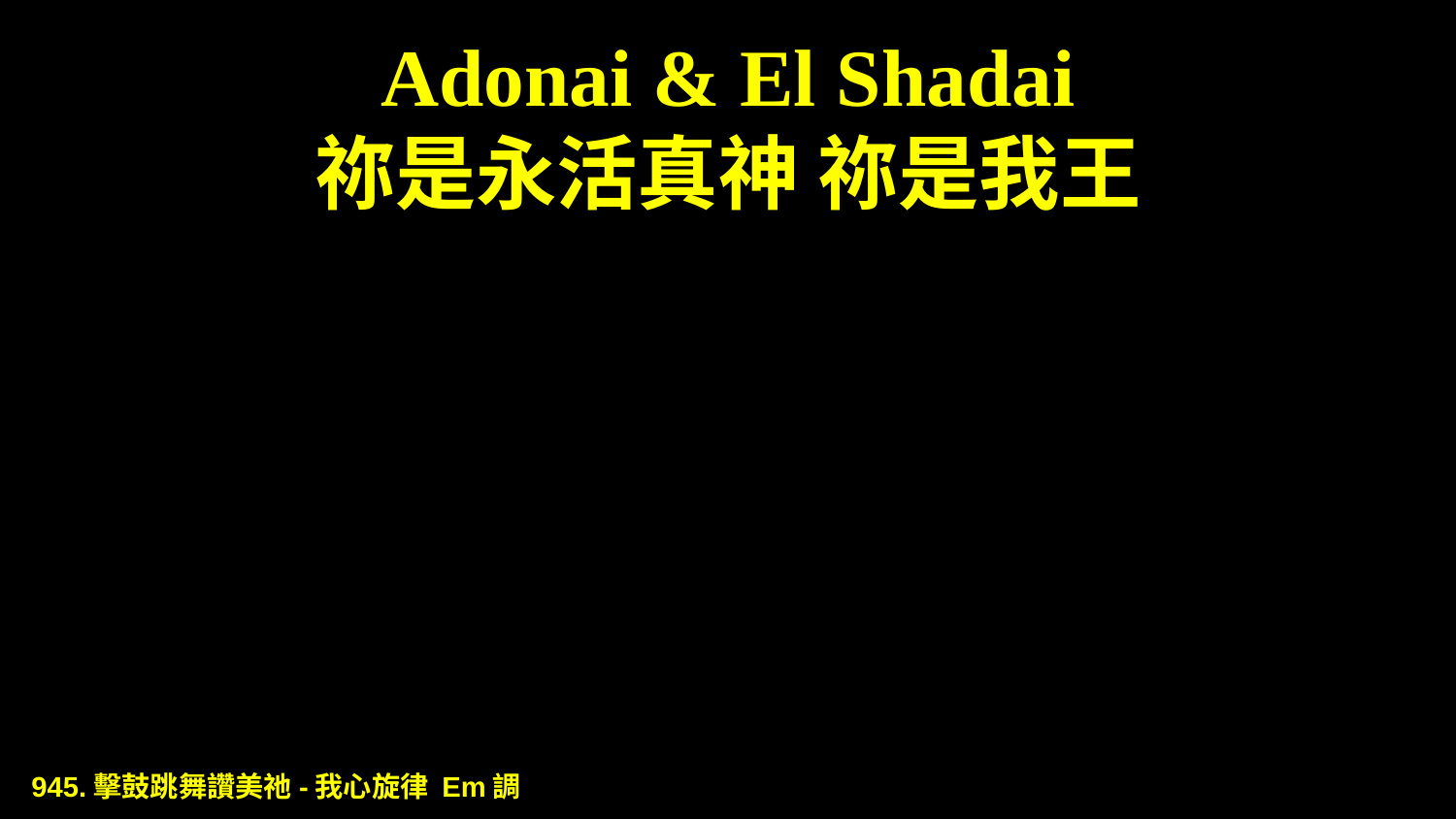

# Adonai & El Shadai 祢是永活真神 祢是我王
945.擊鼓跳舞讚美祂-我心旋律 Em調